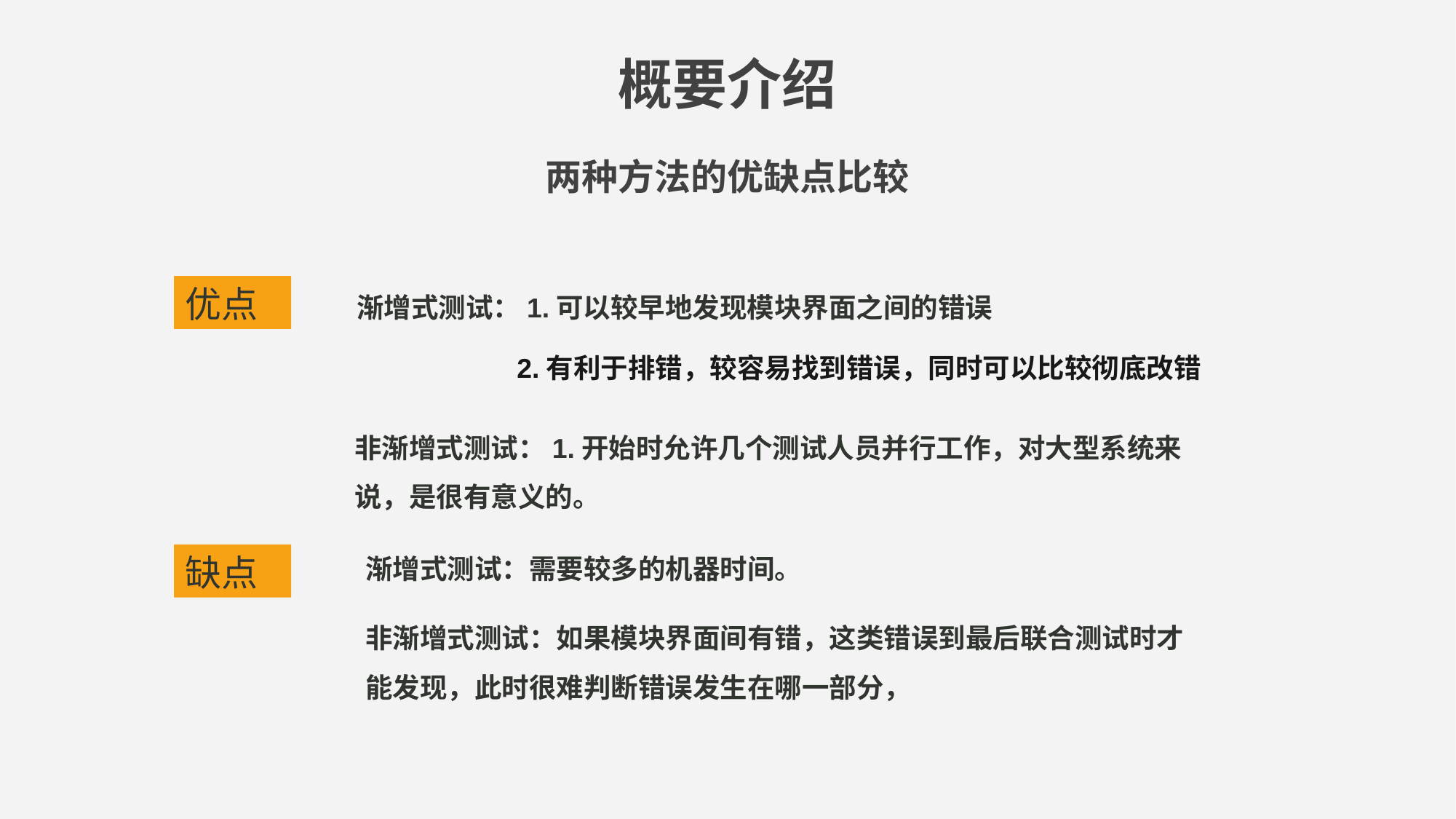

概要介绍
两种方法的优缺点比较
渐增式测试：1.可以较早地发现模块界面之间的错误
优点
2.有利于排错，较容易找到错误，同时可以比较彻底改错
非渐增式测试：1.开始时允许几个测试人员并行工作，对大型系统来说，是很有意义的。
渐增式测试：需要较多的机器时间。
缺点
非渐增式测试：如果模块界面间有错，这类错误到最后联合测试时才能发现，此时很难判断错误发生在哪一部分，